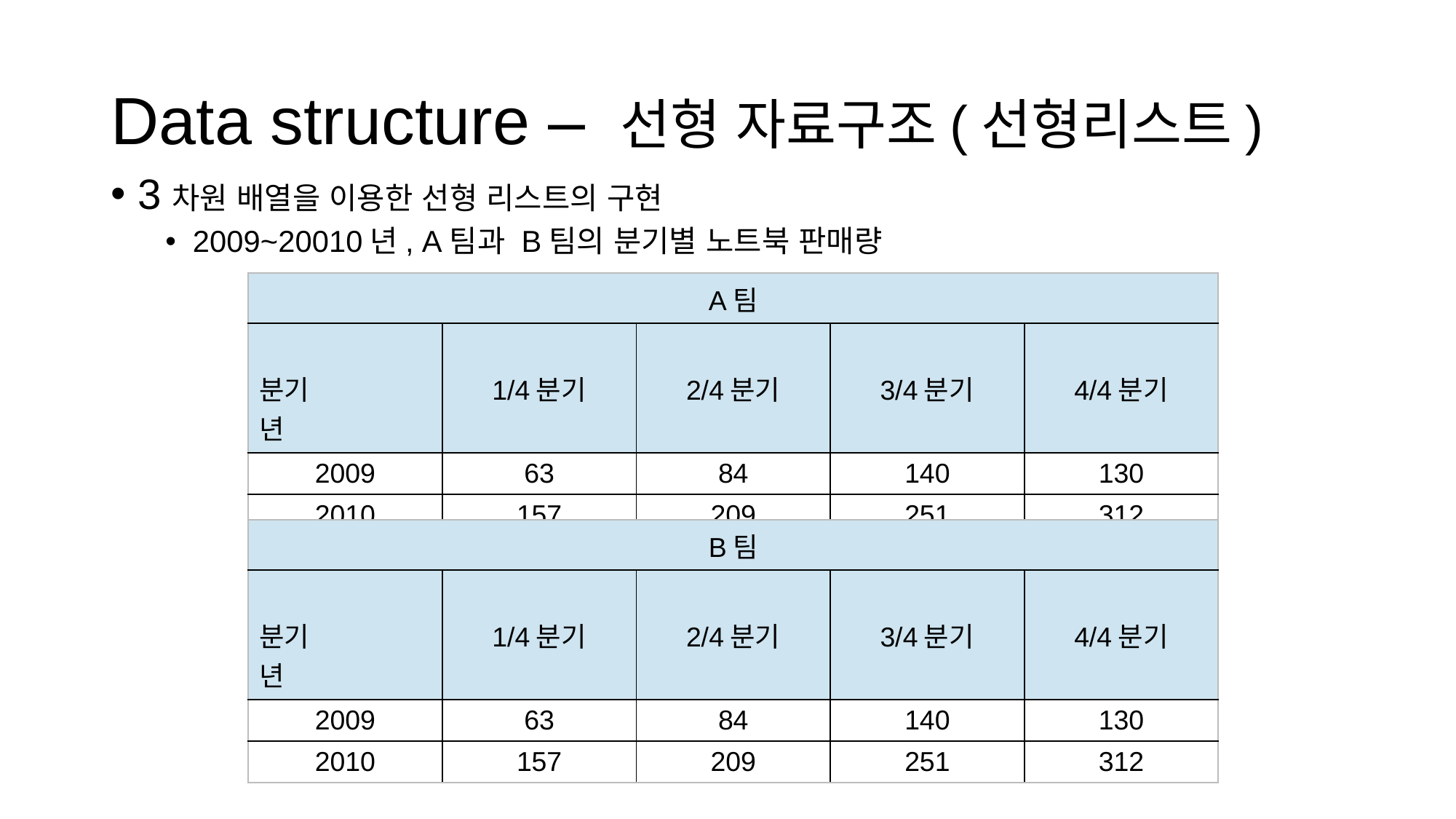

# Data structure – 선형 자료구조(선형리스트)
3차원 배열을 이용한 선형 리스트의 구현
2009~20010년, A팀과 B팀의 분기별 노트북 판매량

| A팀 |  |  |  |  |
| --- | --- | --- | --- | --- |
| 분기 년 | 1/4분기 | 2/4분기 | 3/4분기 | 4/4분기 |
| 2009 | 63 | 84 | 140 | 130 |
| 2010 | 157 | 209 | 251 | 312 |
| B팀 |  |  |  |  |
| --- | --- | --- | --- | --- |
| 분기 년 | 1/4분기 | 2/4분기 | 3/4분기 | 4/4분기 |
| 2009 | 63 | 84 | 140 | 130 |
| 2010 | 157 | 209 | 251 | 312 |